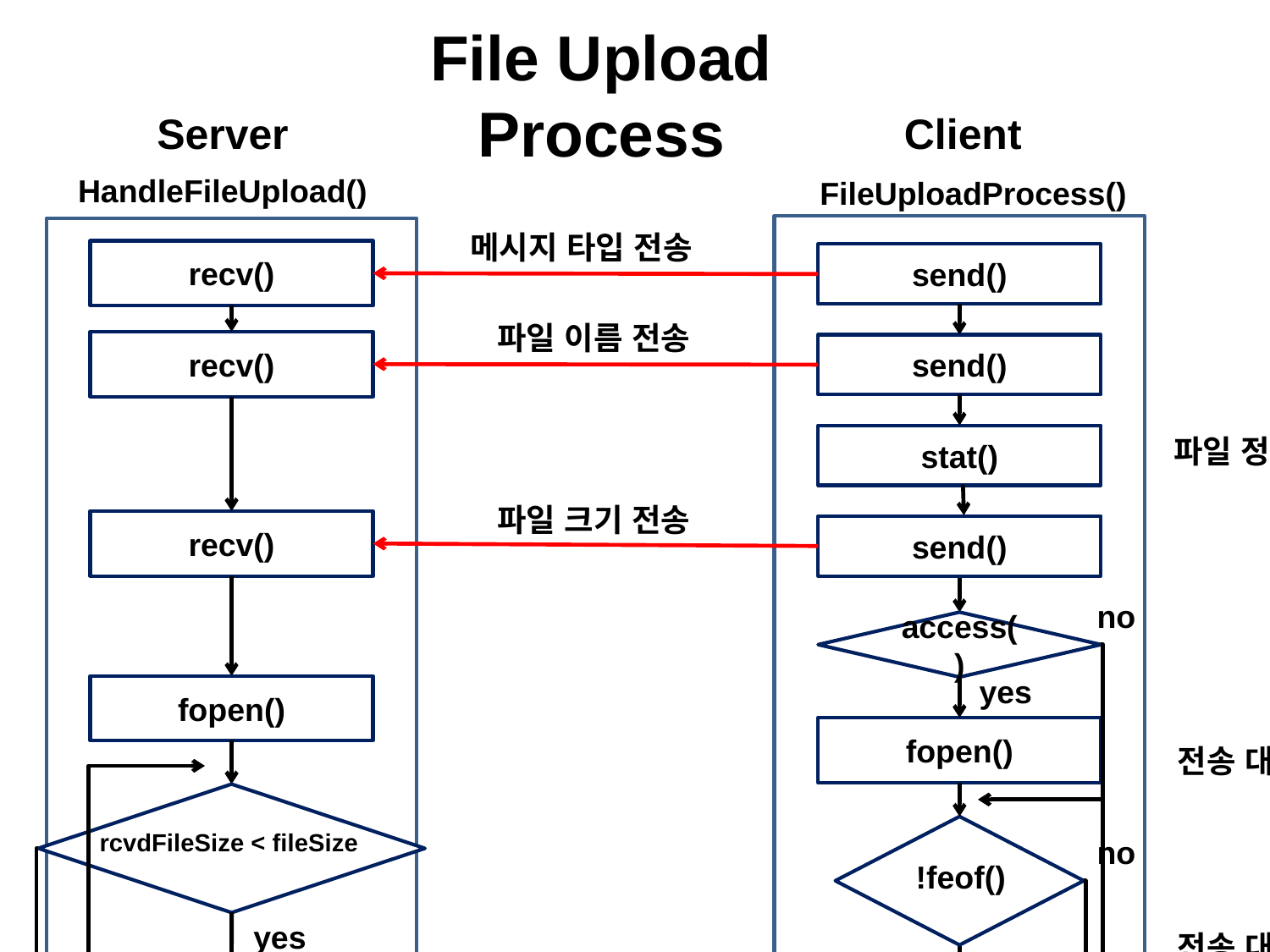

File Upload Process
Server
Client
HandleFileUpload()
FileUploadProcess()

메시지 타입 전송
recv()
send()
파일 이름 전송
recv()
send()
stat()
파일 정보 획득
파일 크기 전송
recv()
send()
no
access()
yes
fopen()
작성할 파일 열기
fopen()
전송 대상 파일 열기

no

!feof()
rcvdFileSize < fileSize
no
yes
전송 대상 파일 열기
yes
recv()
파일 데이터 수신
읽은 내용 전송
fread()
파일 내용 읽기
수신된 데이터
파일에 작성
fwrite()
send()
rcvdFileSize += numBytesRcvd
수신된 크기 저장
fclose()
fclose()
파일 닫기
파일 닫기
FileAck 전송
send()
recv()
FileAck 수신
exit()